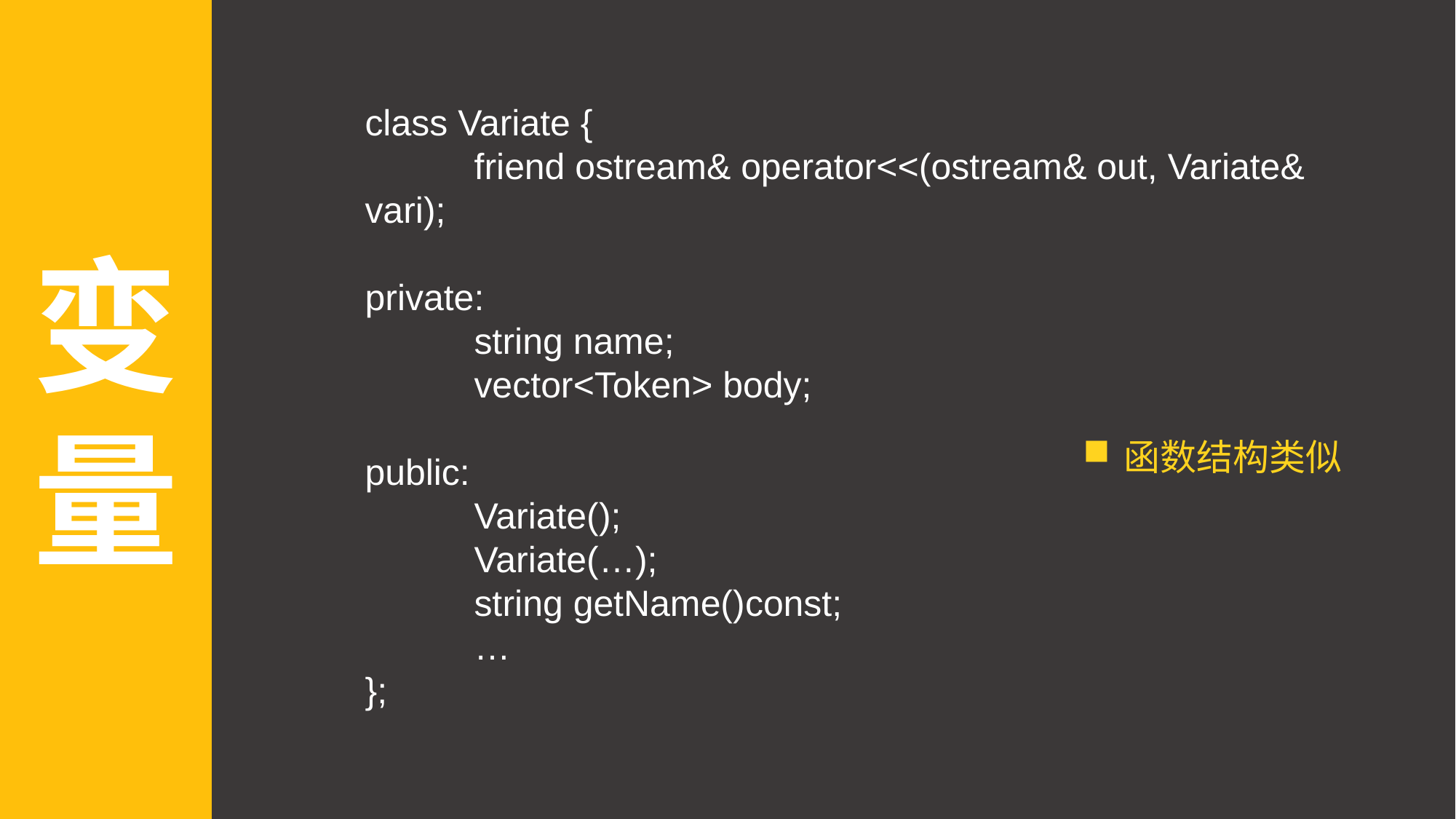

变量
class Variate {
	friend ostream& operator<<(ostream& out, Variate& vari);

private:
	string name;
	vector<Token> body;

public:
	Variate();
	Variate(…);
	string getName()const;
	…
};
函数结构类似